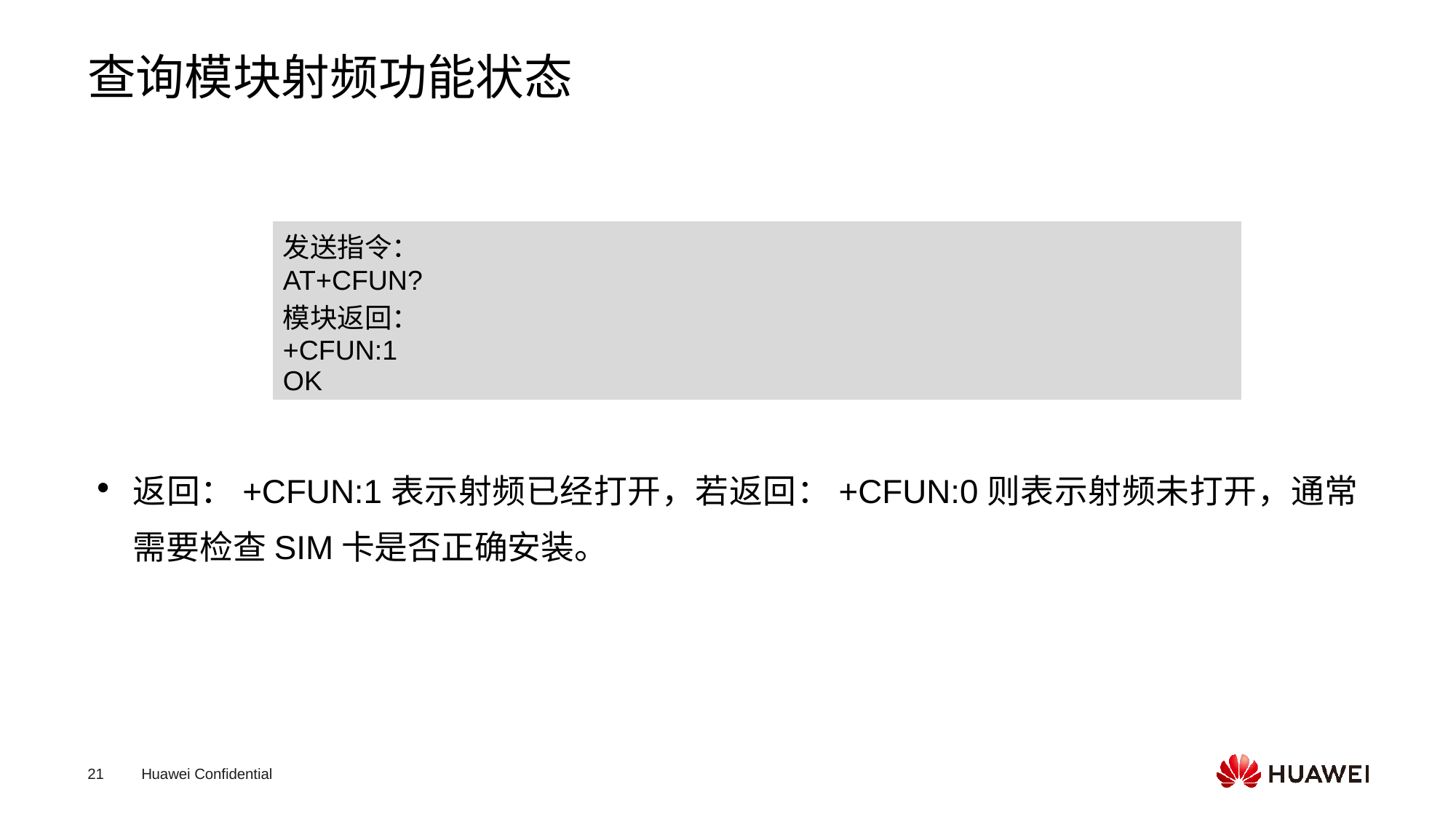

# 查询模块射频功能状态

返回：+CFUN:1表示射频已经打开，若返回：+CFUN:0则表示射频未打开，通常需要检查SIM卡是否正确安装。

| 发送指令： AT+CFUN? 模块返回： +CFUN:1 OK |
| --- |